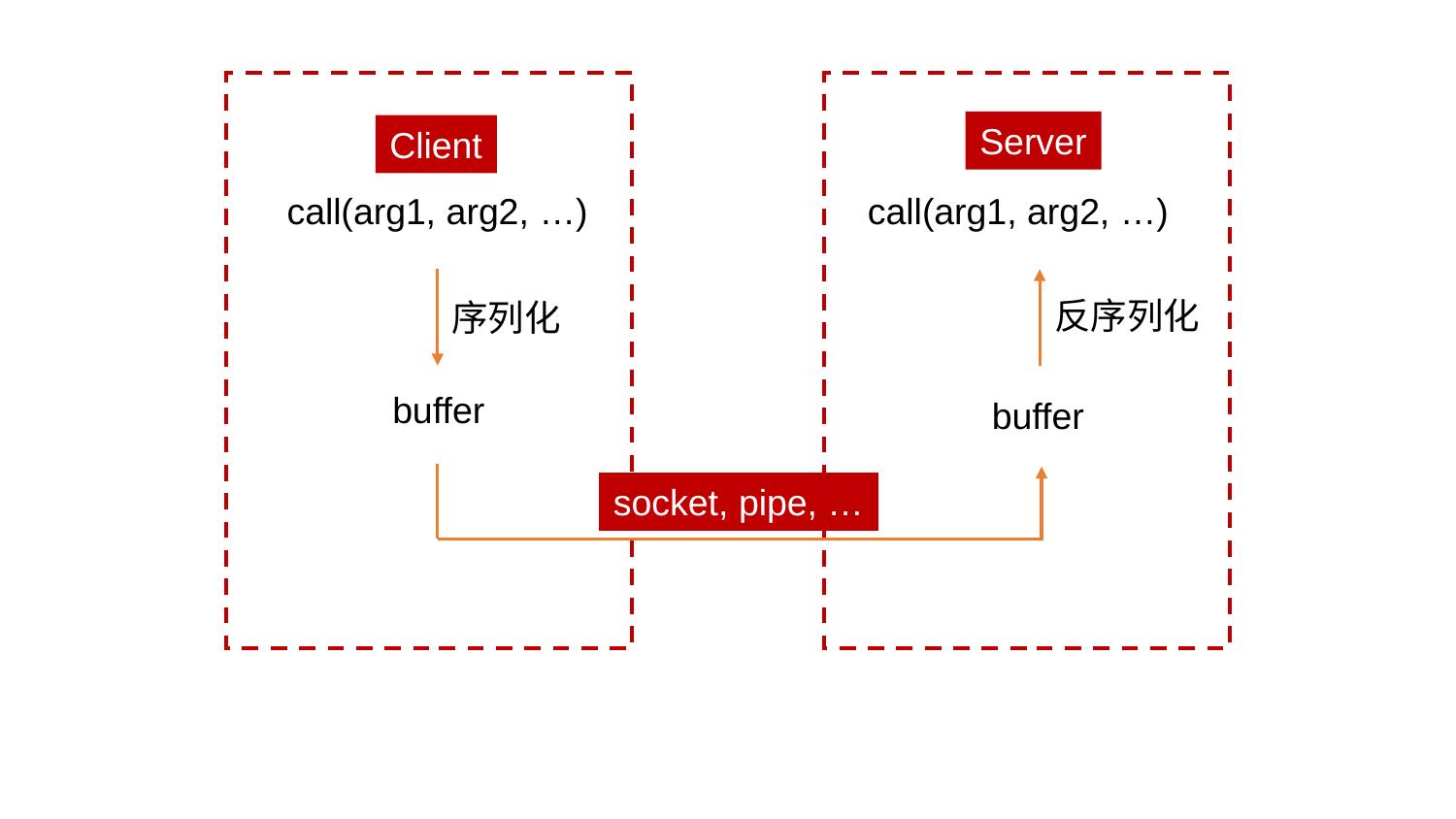

Server
Client
call(arg1, arg2, …)
call(arg1, arg2, …)
反序列化
序列化
buffer
buffer
socket, pipe, …